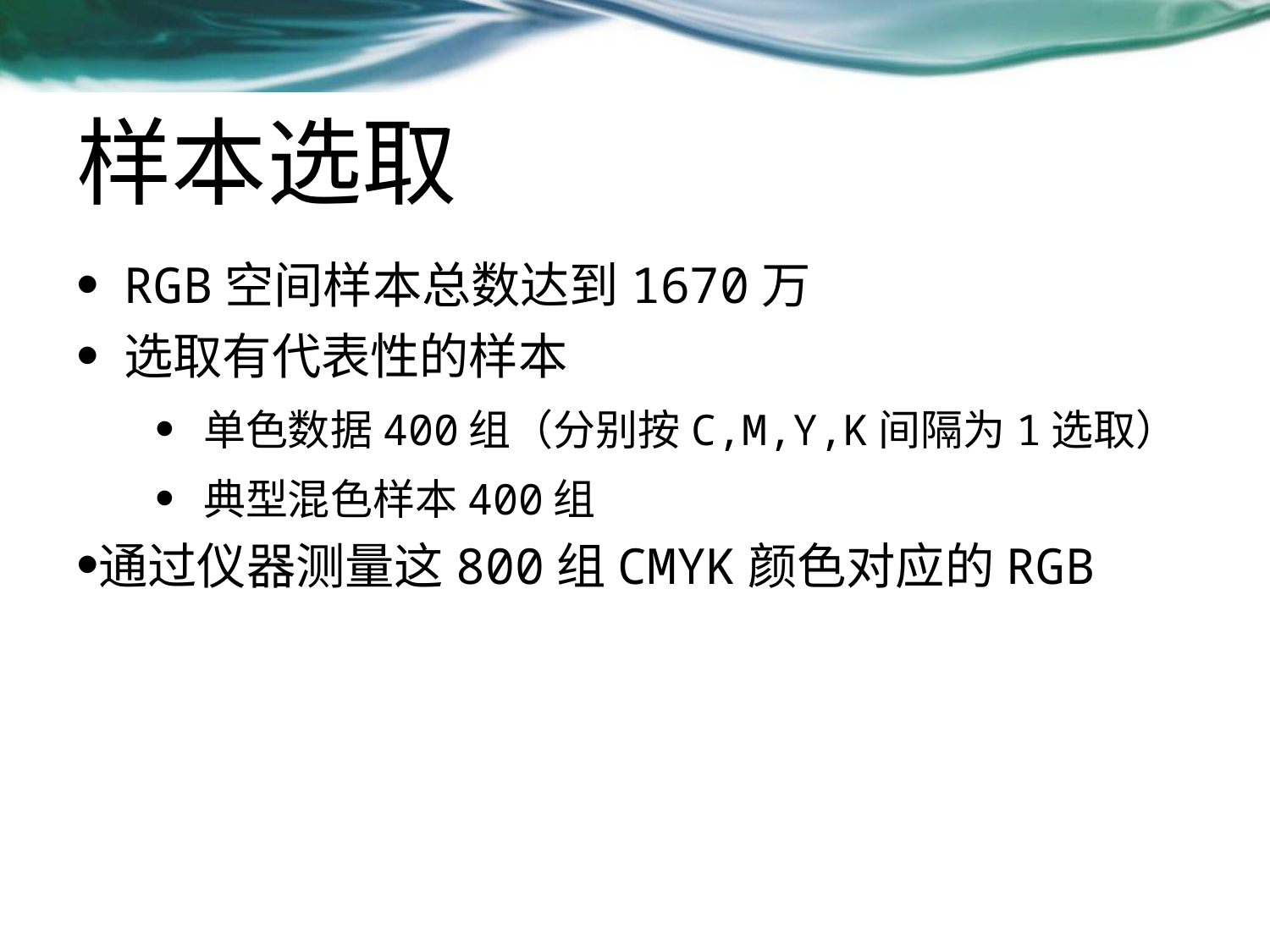

# 样本选取
RGB空间样本总数达到1670万
选取有代表性的样本
单色数据400组（分别按C,M,Y,K间隔为1选取）
典型混色样本400组
通过仪器测量这800组CMYK颜色对应的RGB